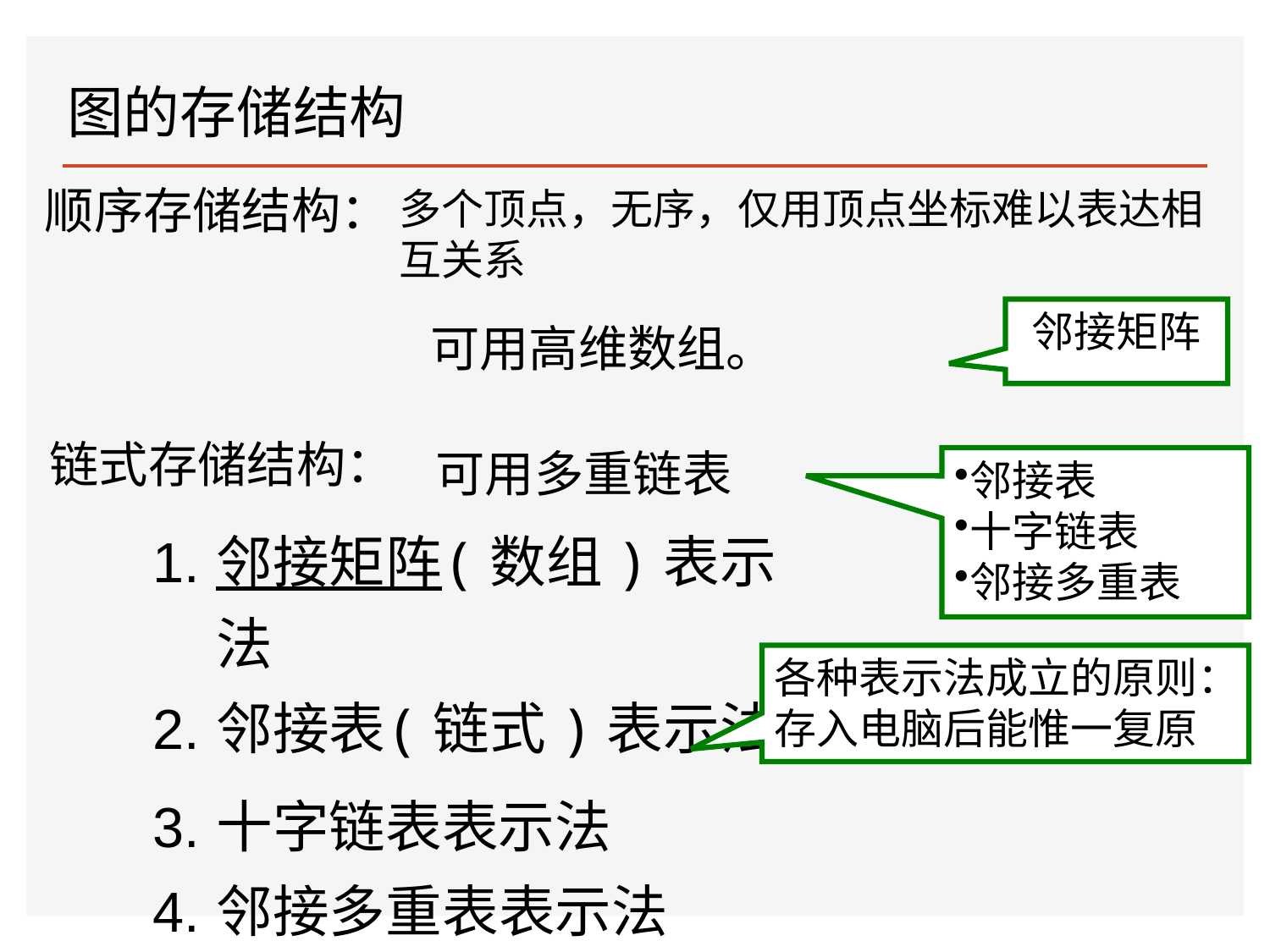

# 图的存储结构
顺序存储结构：
多个顶点，无序，仅用顶点坐标难以表达相互关系
邻接矩阵
可用高维数组。
链式存储结构：
可用多重链表
邻接表
十字链表
邻接多重表
邻接矩阵(数组)表示法
邻接表(链式)表示法
十字链表表示法
邻接多重表表示法
各种表示法成立的原则：存入电脑后能惟一复原